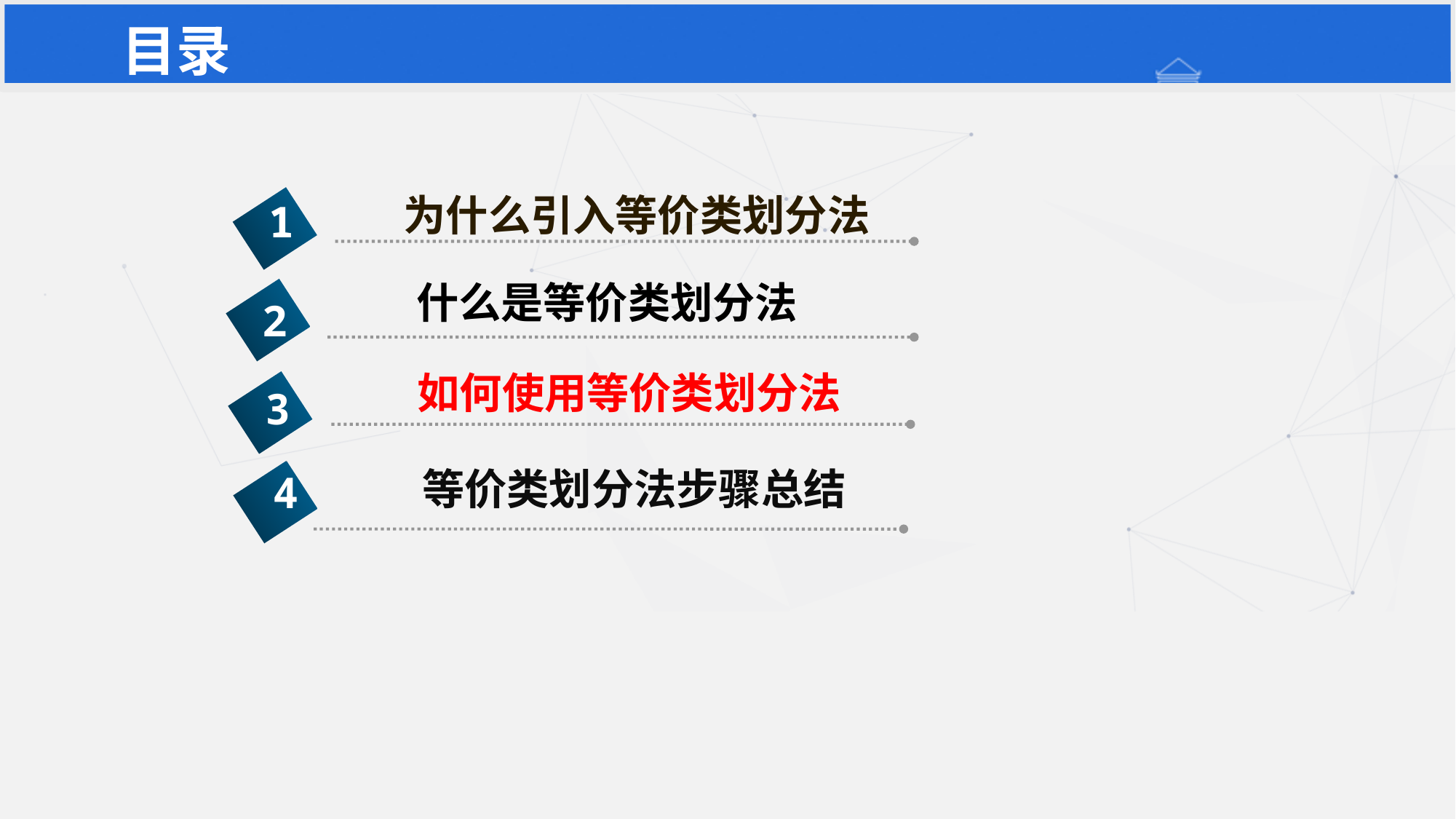

目录
为什么引入等价类划分法
1

什么是等价类划分法

2

如何使用等价类划分法
3

等价类划分法步骤总结
4